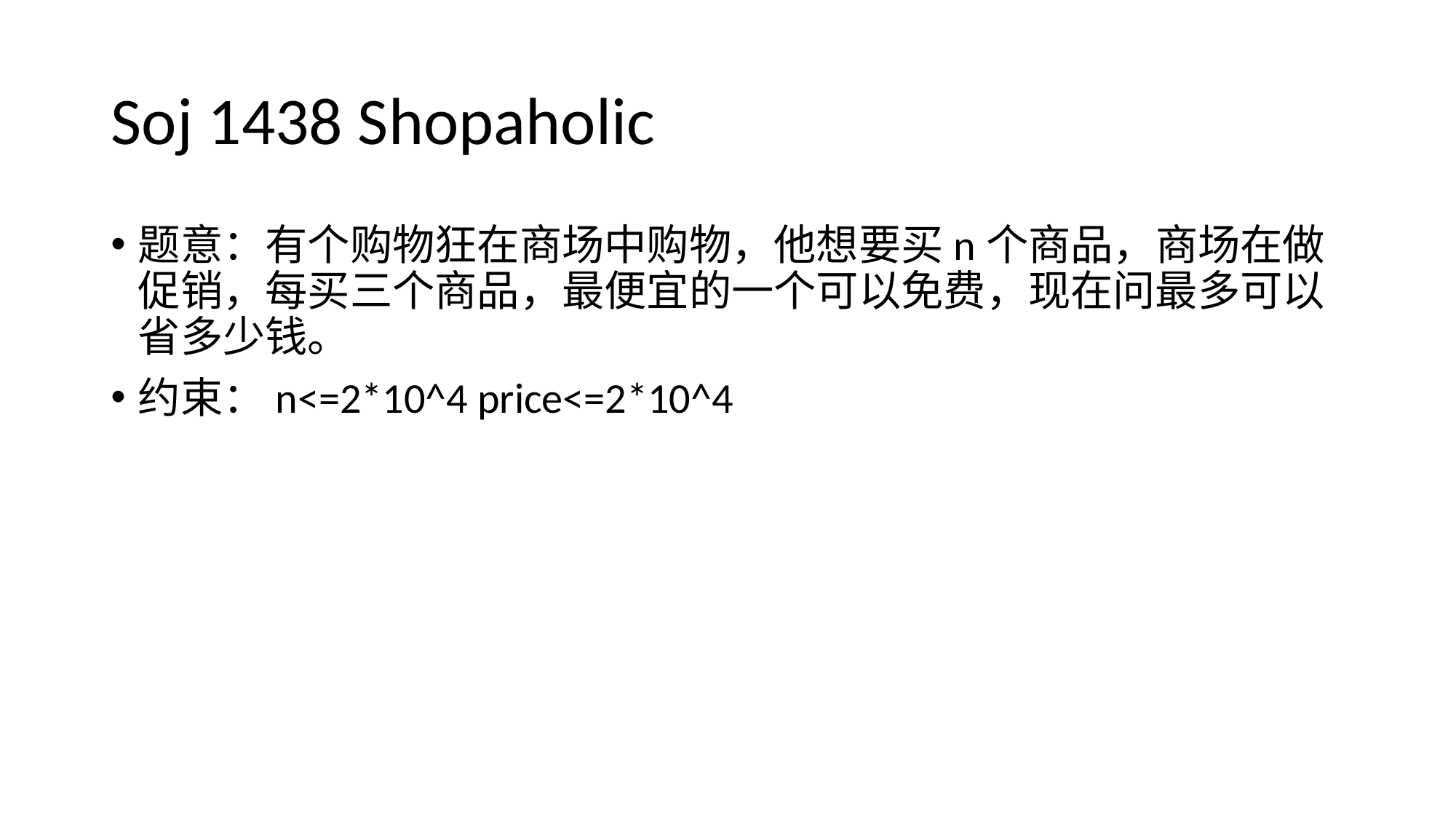

# Soj 1438 Shopaholic
题意：有个购物狂在商场中购物，他想要买n个商品，商场在做促销，每买三个商品，最便宜的一个可以免费，现在问最多可以省多少钱。
约束：n<=2*10^4 price<=2*10^4